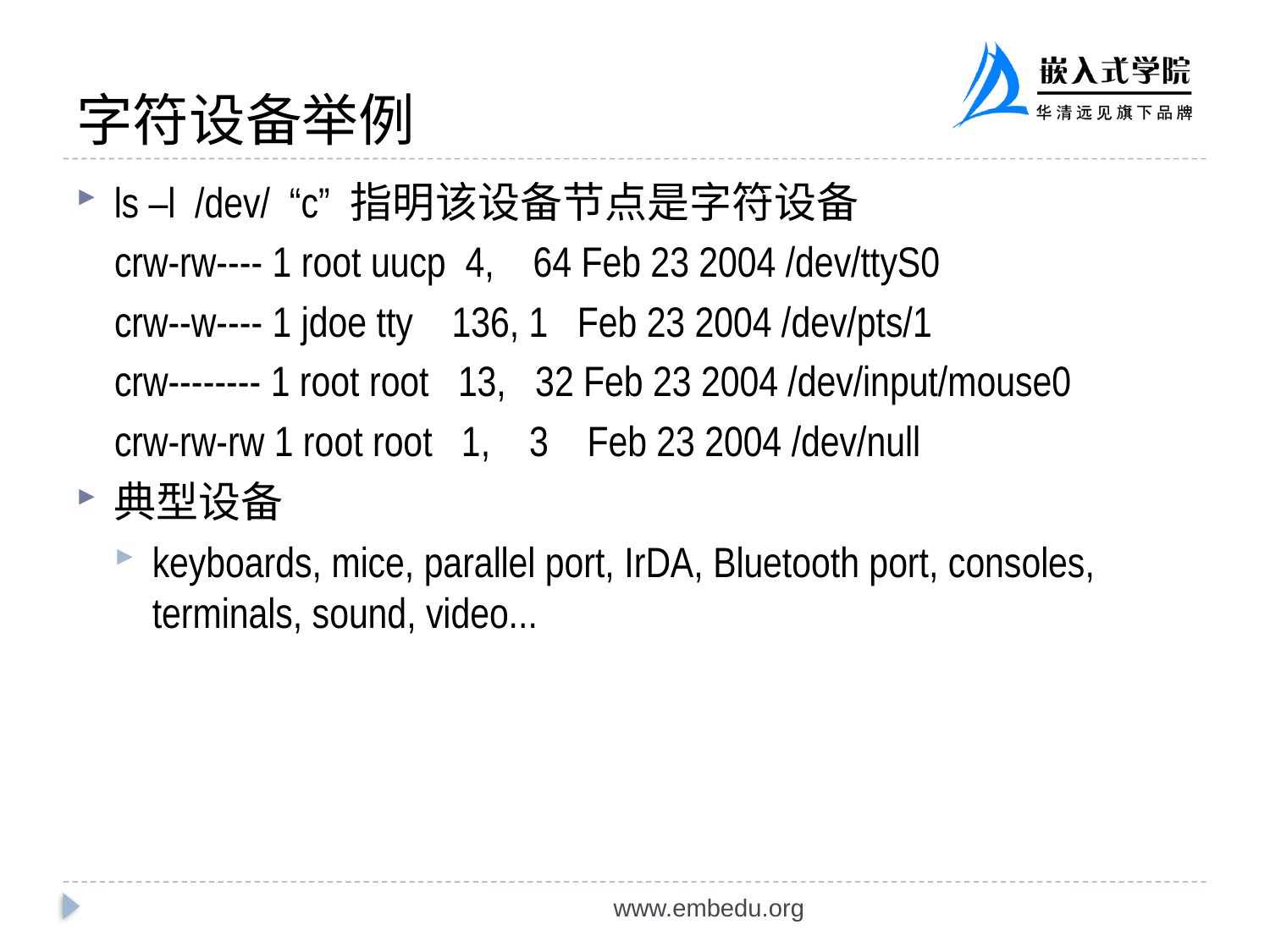

# 字符设备举例
ls –l  /dev/  “c” 指明该设备节点是字符设备
crw-rw---- 1 root uucp  4,    64 Feb 23 2004 /dev/ttyS0
crw--w---- 1 jdoe tty    136, 1   Feb 23 2004 /dev/pts/1
crw-------- 1 root root   13,   32 Feb 23 2004 /dev/input/mouse0
crw-rw-rw 1 root root   1,    3    Feb 23 2004 /dev/null
典型设备
keyboards, mice, parallel port, IrDA, Bluetooth port, consoles, terminals, sound, video...
www.embedu.org